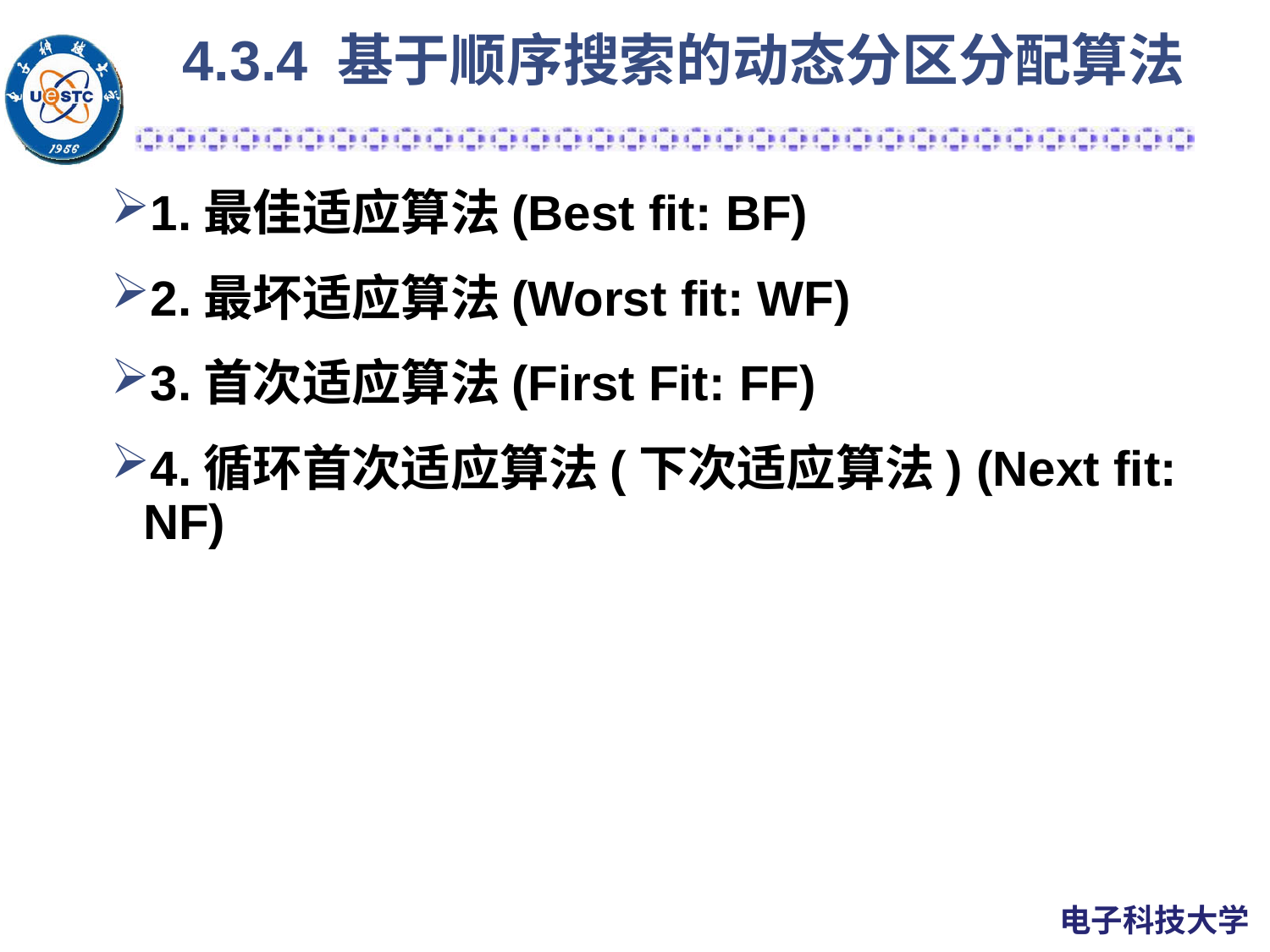

# 4.3.4 基于顺序搜索的动态分区分配算法
1.最佳适应算法(Best fit: BF)
2.最坏适应算法(Worst fit: WF)
3.首次适应算法(First Fit: FF)
4.循环首次适应算法(下次适应算法) (Next fit: NF)